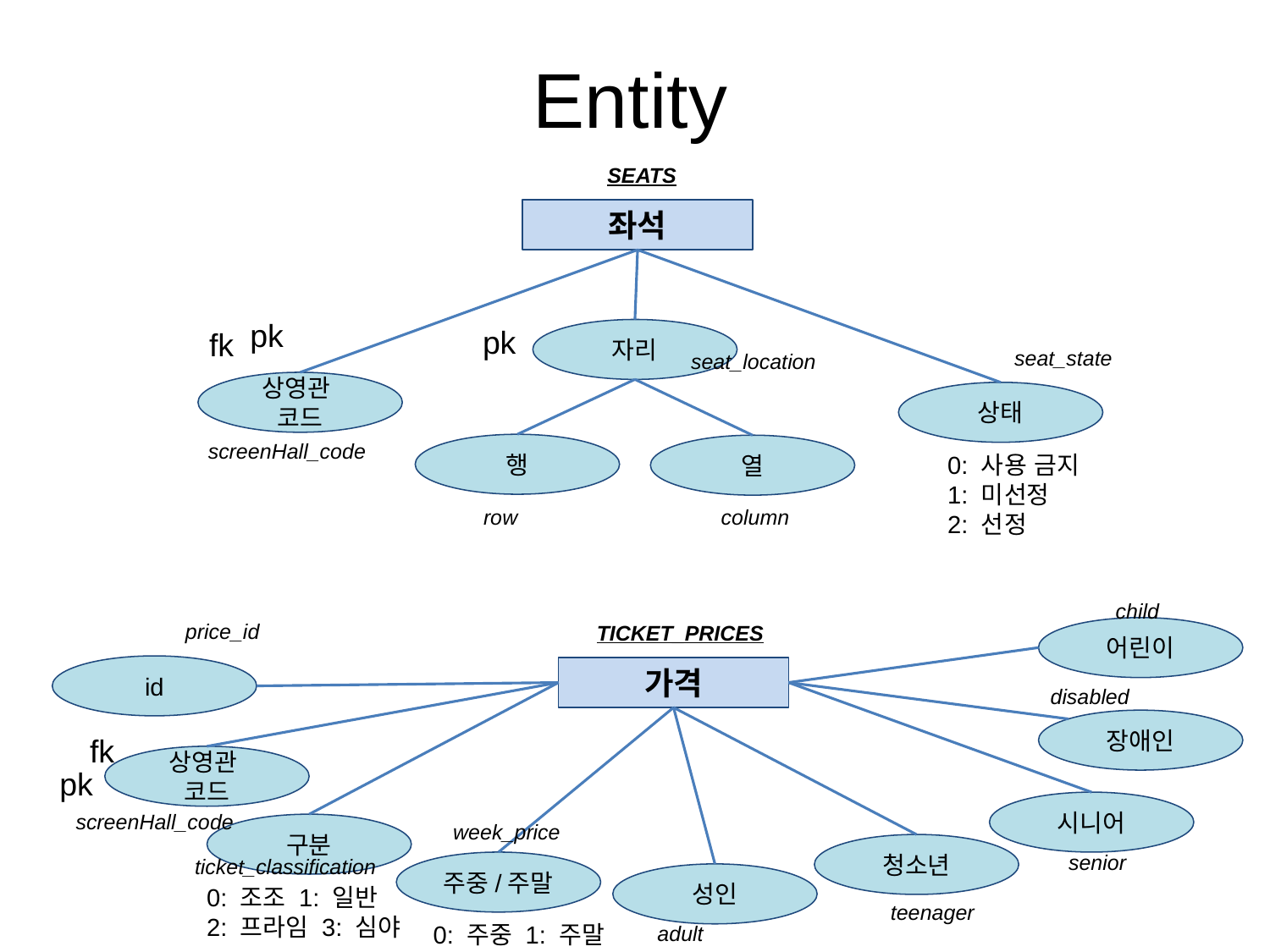

# Entity
SEATS
좌석
pk
pk
fk
자리
seat_state
seat_location
상영관
코드
상태
screenHall_code
행
열
0: 사용 금지
1: 미선정
2: 선정
row
column
child
price_id
TICKET_PRICES
어린이
id
가격
disabled
장애인
fk
상영관
코드
pk
시니어
screenHall_code
week_price
구분
청소년
senior
ticket_classification
주중/주말
성인
0: 조조 1: 일반
2: 프라임 3: 심야
teenager
0: 주중 1: 주말
adult